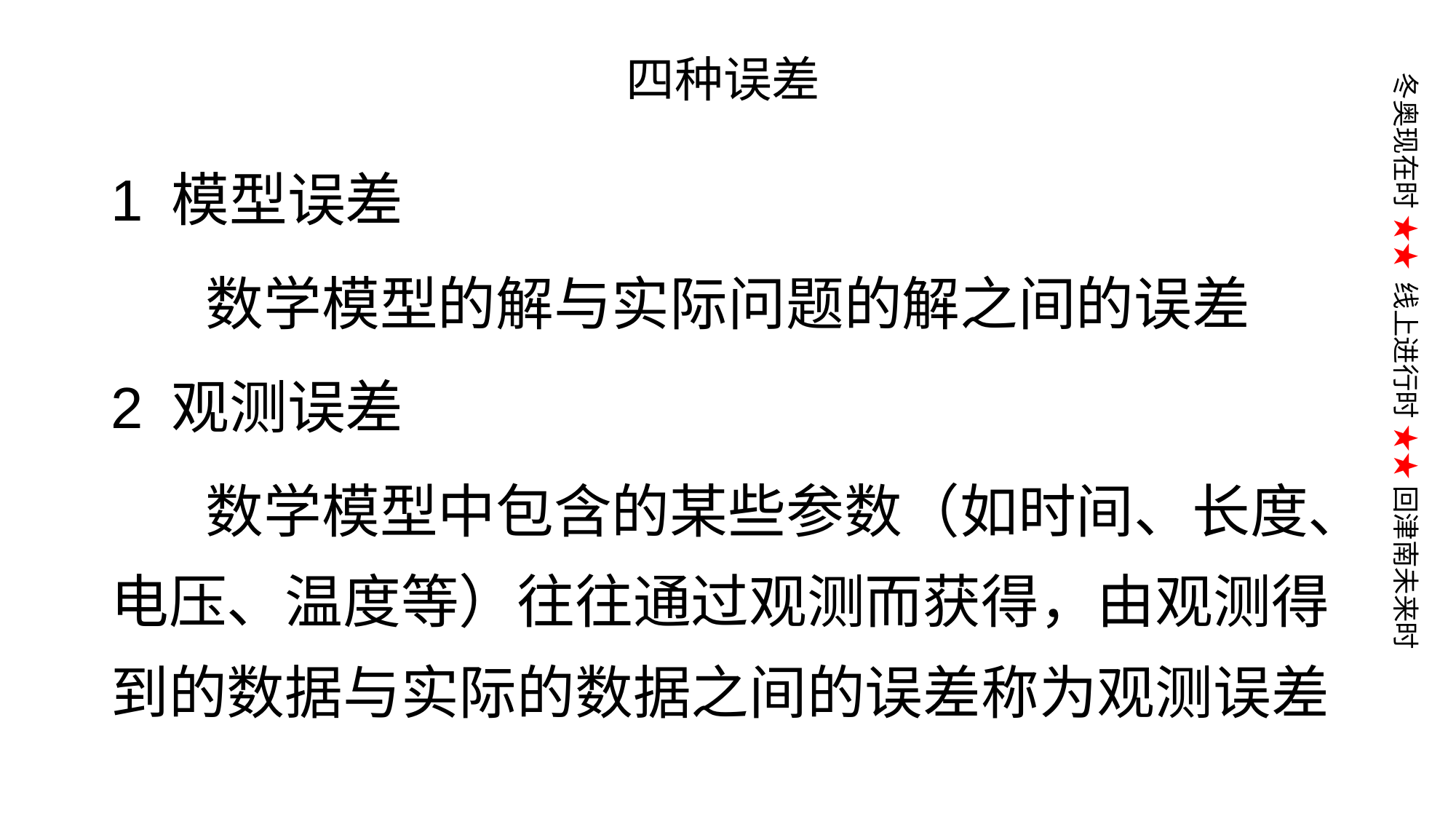

# 四种误差
1 模型误差
	数学模型的解与实际问题的解之间的误差
2 观测误差
	数学模型中包含的某些参数（如时间、长度、电压、温度等）往往通过观测而获得，由观测得到的数据与实际的数据之间的误差称为观测误差